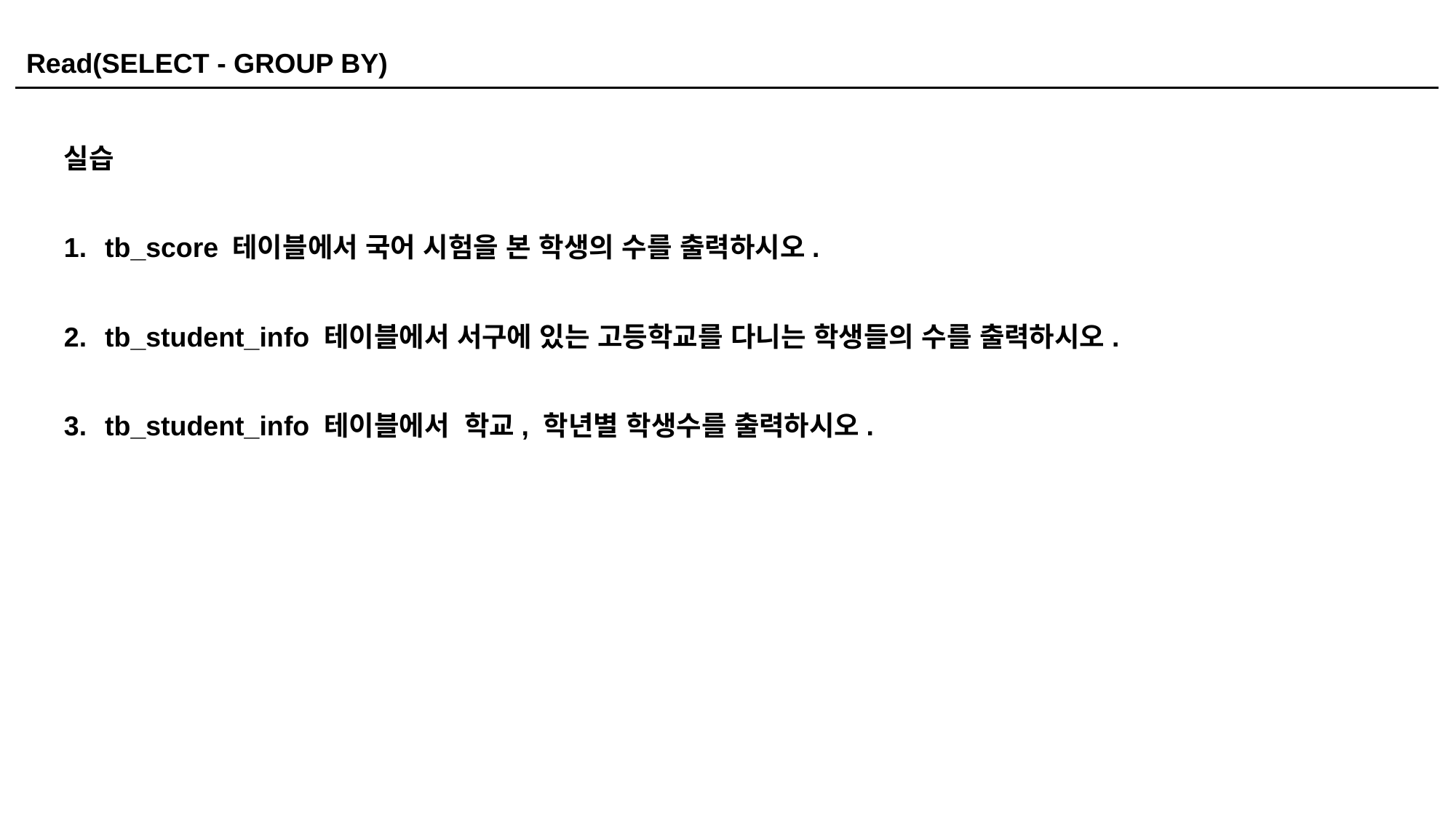

Read(SELECT - GROUP BY)
실습

tb_score 테이블에서 국어 시험을 본 학생의 수를 출력하시오.

tb_student_info 테이블에서 서구에 있는 고등학교를 다니는 학생들의 수를 출력하시오.

tb_student_info 테이블에서  학교, 학년별 학생수를 출력하시오.